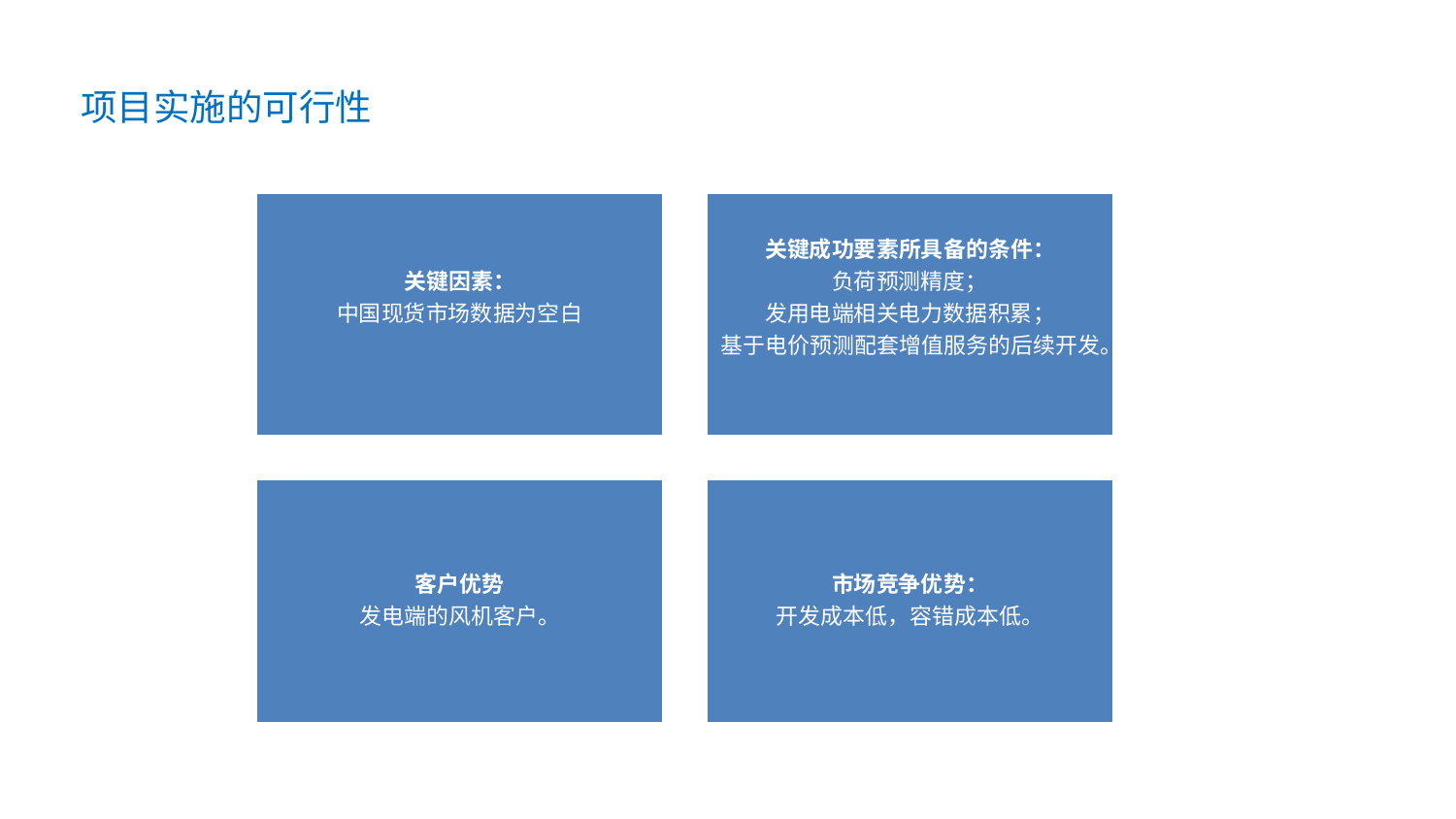

目 录
项目实施的可行性
关键因素：
中国现货市场数据为空白

关键成功要素所具备的条件：
负荷预测精度；
发用电端相关电力数据积累；
基于电价预测配套增值服务的后续开发。

客户优势
发电端的风机客户。
市场竞争优势：
开发成本低，容错成本低。